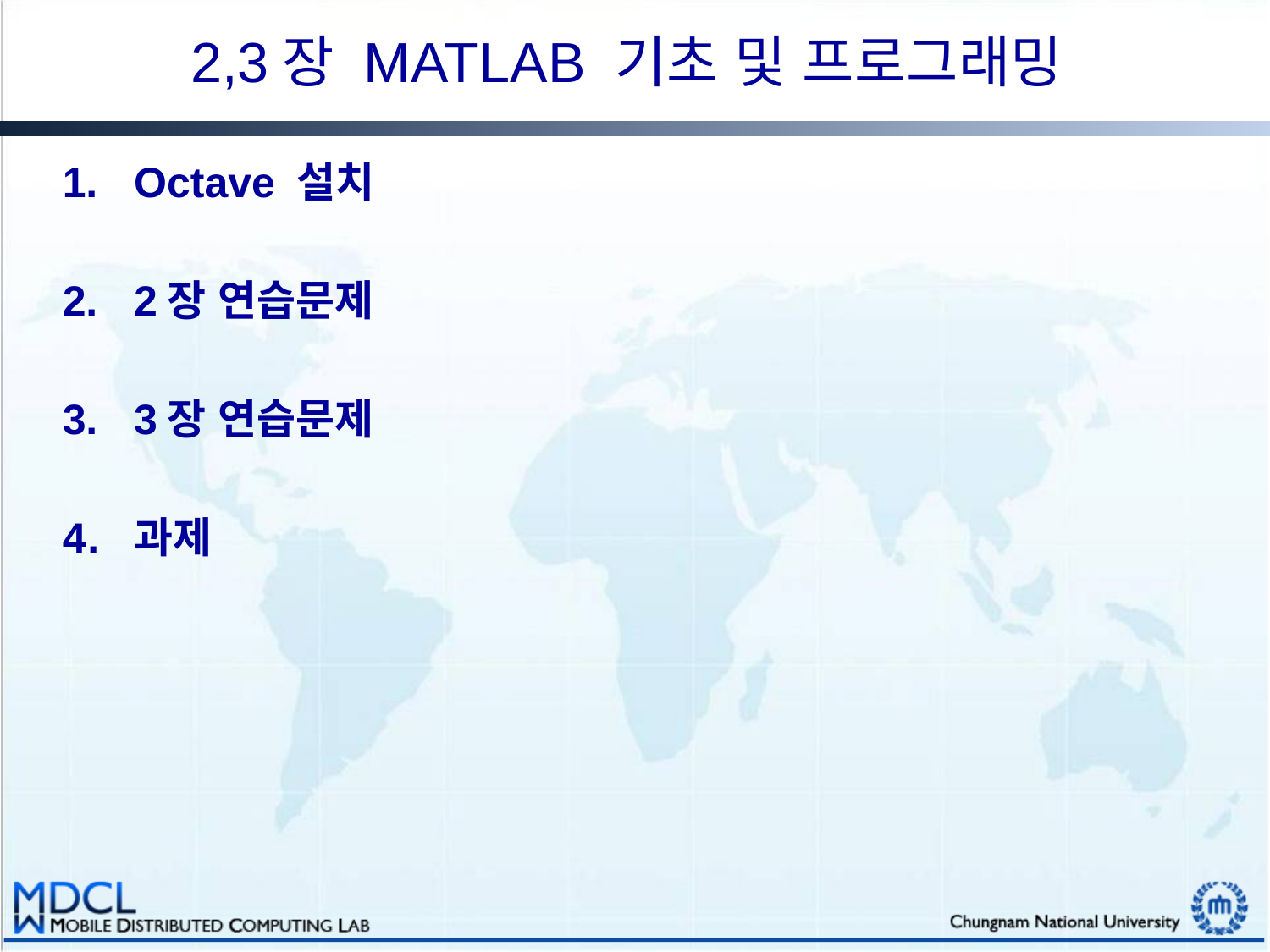

# 2,3장 MATLAB 기초 및 프로그래밍
Octave 설치

2장 연습문제

3장 연습문제

과제